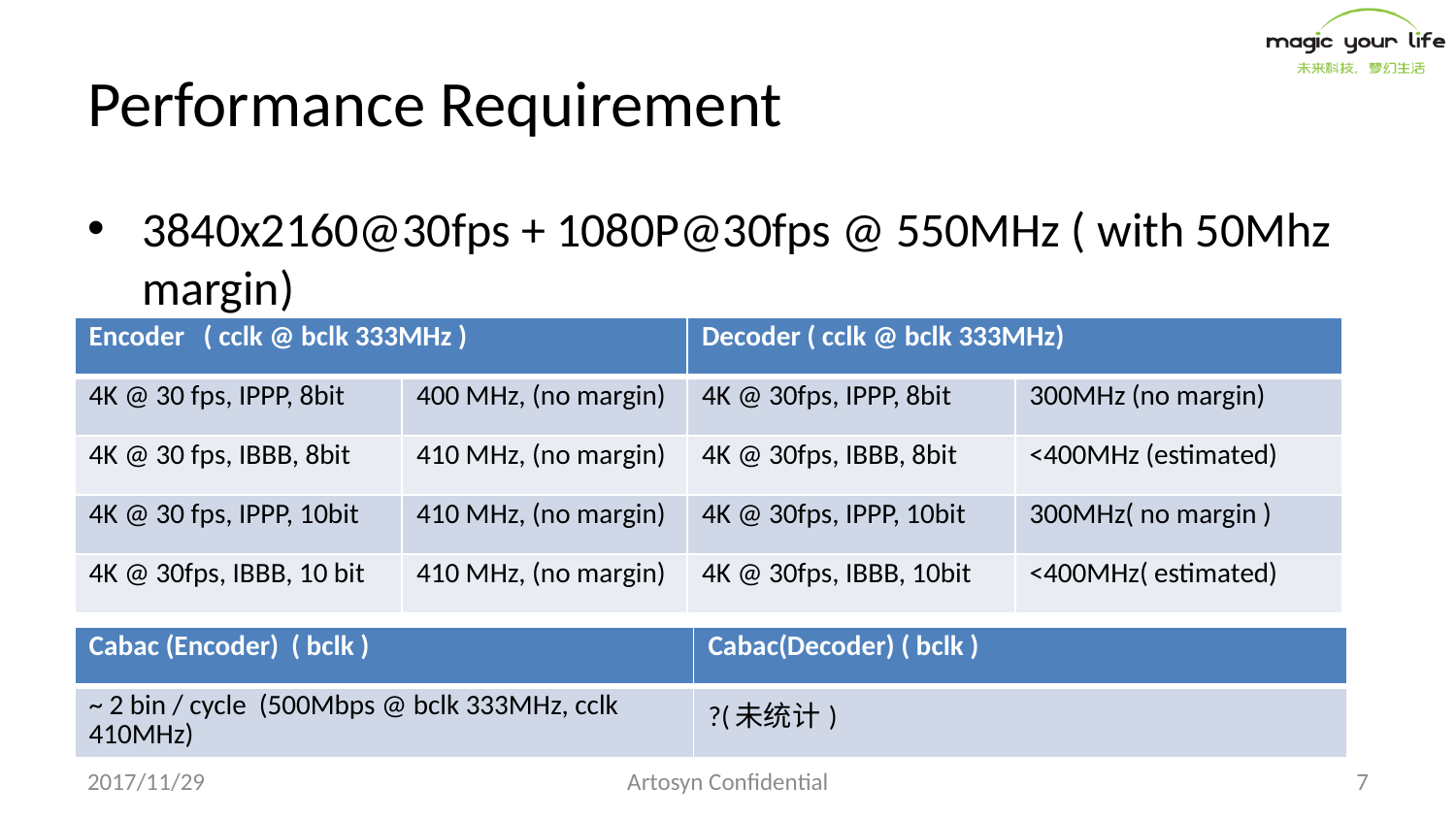

# Performance Requirement
3840x2160@30fps + 1080P@30fps @ 550MHz ( with 50Mhz margin)
| Encoder ( cclk @ bclk 333MHz ) |  | Decoder ( cclk @ bclk 333MHz) |  |
| --- | --- | --- | --- |
| 4K @ 30 fps, IPPP, 8bit | 400 MHz, (no margin) | 4K @ 30fps, IPPP, 8bit | 300MHz (no margin) |
| 4K @ 30 fps, IBBB, 8bit | 410 MHz, (no margin) | 4K @ 30fps, IBBB, 8bit | <400MHz (estimated) |
| 4K @ 30 fps, IPPP, 10bit | 410 MHz, (no margin) | 4K @ 30fps, IPPP, 10bit | 300MHz( no margin ) |
| 4K @ 30fps, IBBB, 10 bit | 410 MHz, (no margin) | 4K @ 30fps, IBBB, 10bit | <400MHz( estimated) |
| Cabac (Encoder) ( bclk ) | Cabac(Decoder) ( bclk ) |
| --- | --- |
| ~ 2 bin / cycle (500Mbps @ bclk 333MHz, cclk 410MHz) | ?(未统计) |
2017/11/29
Artosyn Confidential
7